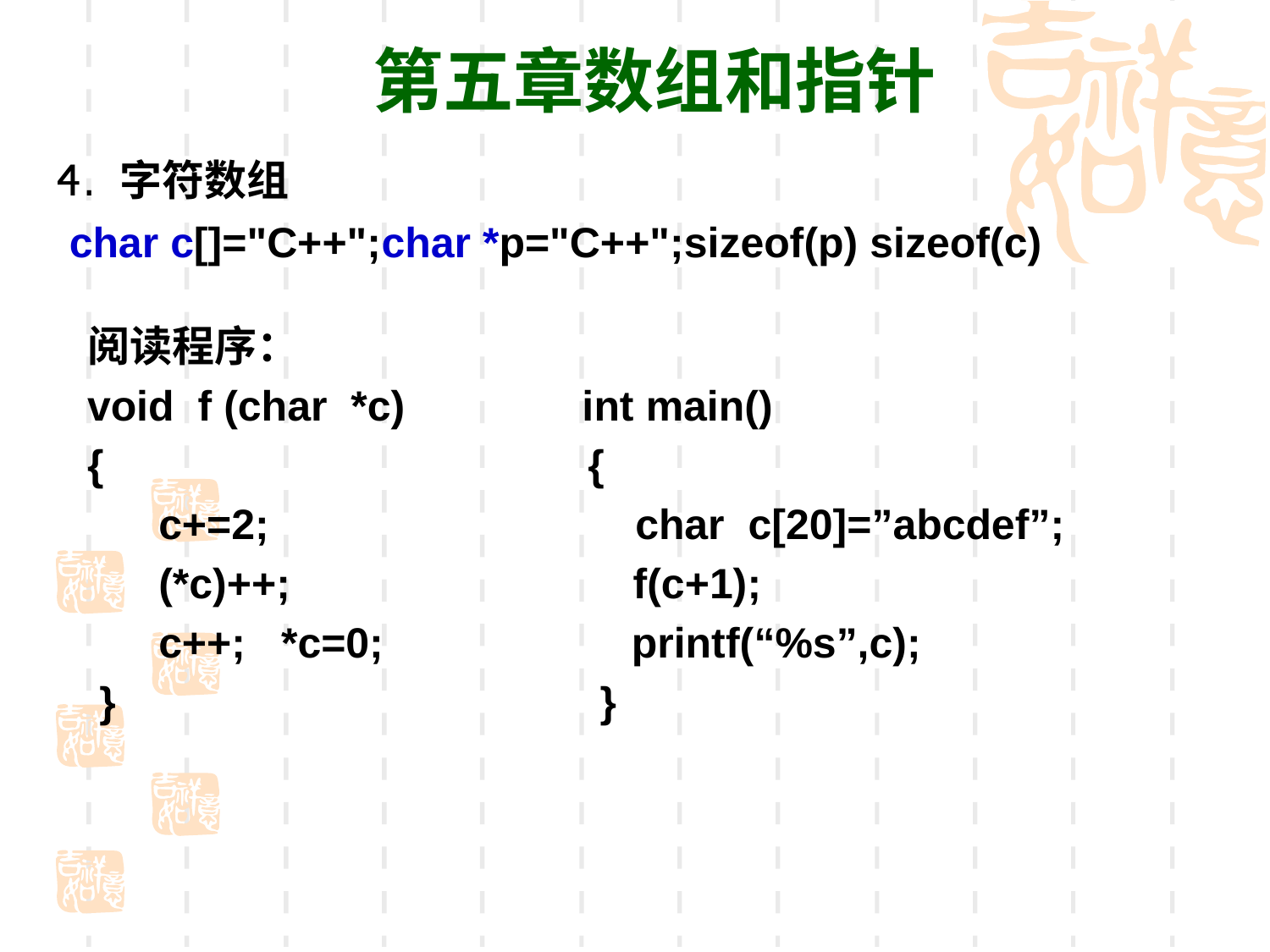

第五章数组和指针
4. 字符数组
 char c[]="C++";char *p="C++";sizeof(p) sizeof(c)
阅读程序：
void  f (char  *c)               int main()
{                                         {
      c+=2;                               char  c[20]=”abcdef”;
      (*c)++;                             f(c+1);
      c++;   *c=0;                     printf(“%s”,c);
 }                                         }